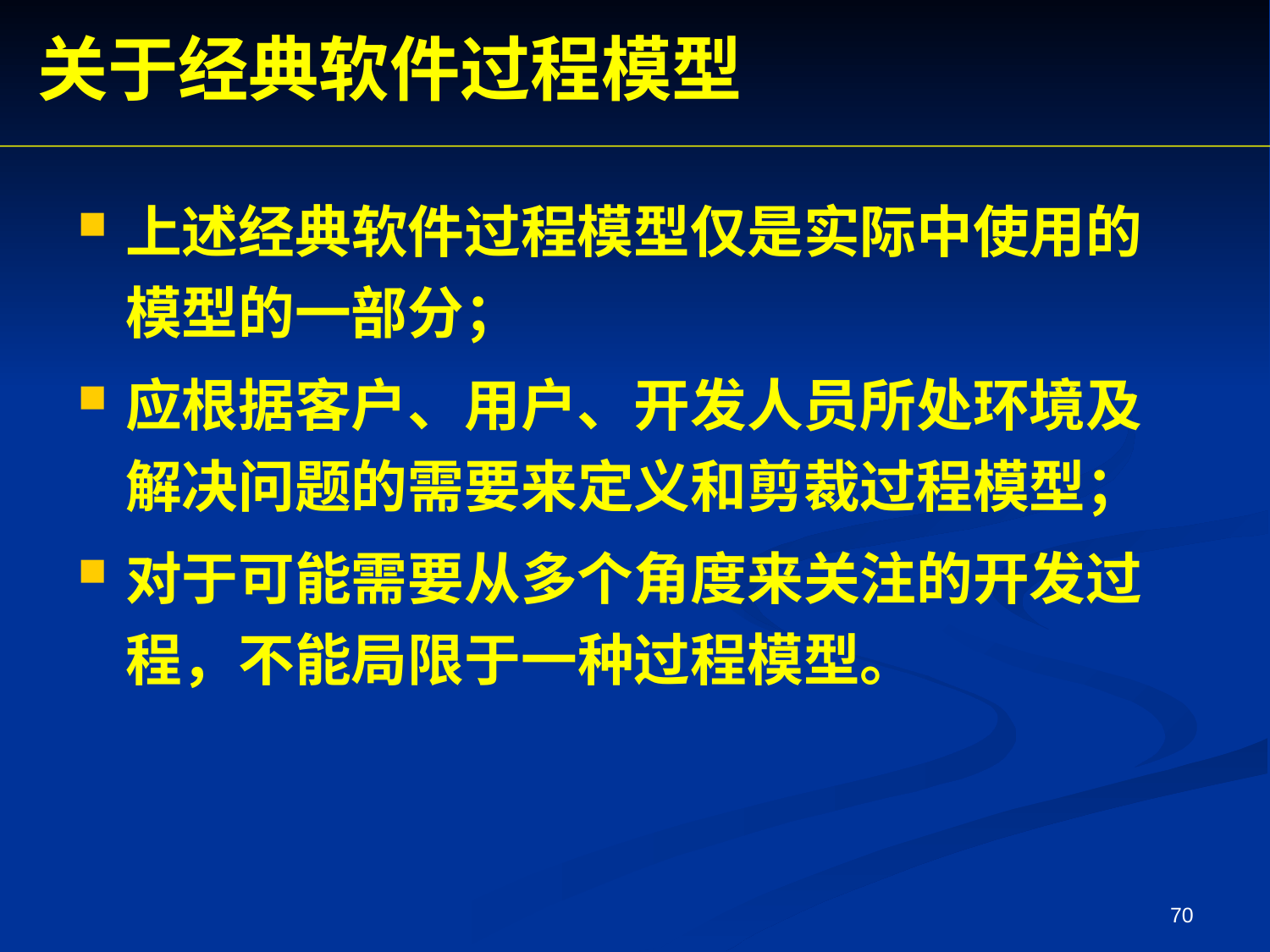

关于经典软件过程模型

上述经典软件过程模型仅是实际中使用的模型的一部分；
应根据客户、用户、开发人员所处环境及解决问题的需要来定义和剪裁过程模型；
对于可能需要从多个角度来关注的开发过程，不能局限于一种过程模型。
70